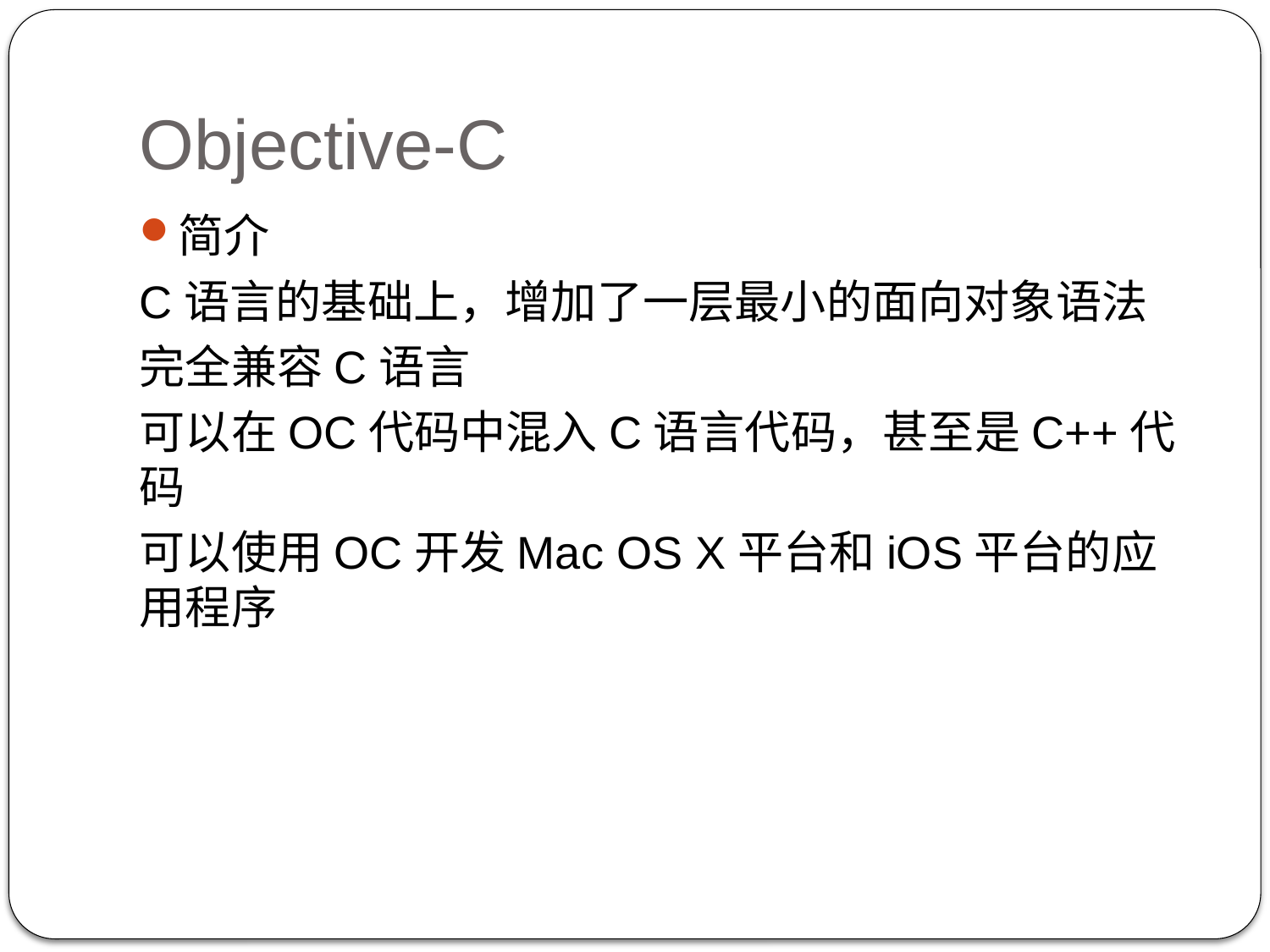

# Objective-C
简介
C语言的基础上，增加了一层最小的面向对象语法
完全兼容C语言
可以在OC代码中混入C语言代码，甚至是C++代码
可以使用OC开发Mac OS X平台和iOS平台的应用程序